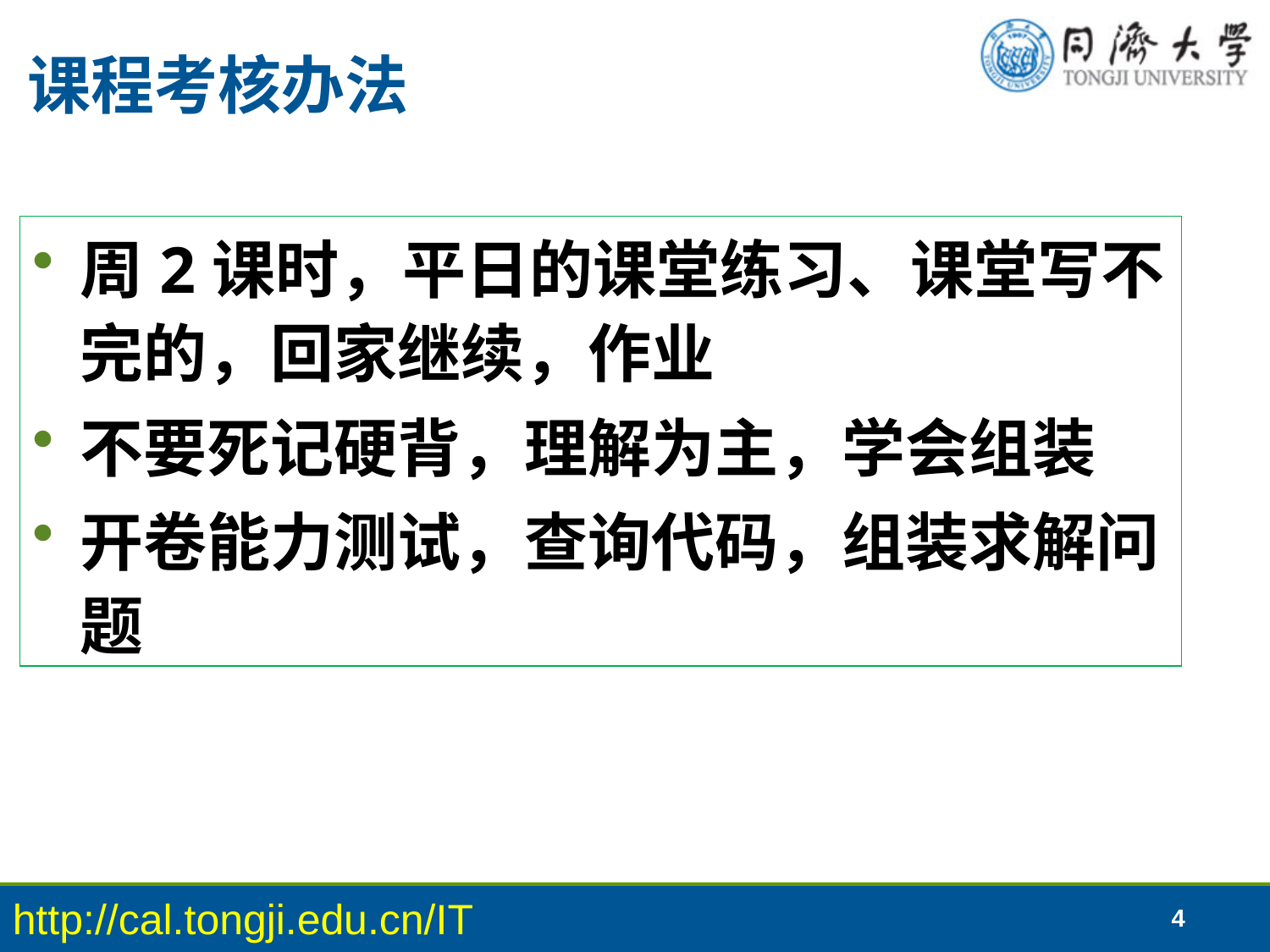

# 课程考核办法
周2课时，平日的课堂练习、课堂写不完的，回家继续，作业
不要死记硬背，理解为主，学会组装
开卷能力测试，查询代码，组装求解问题